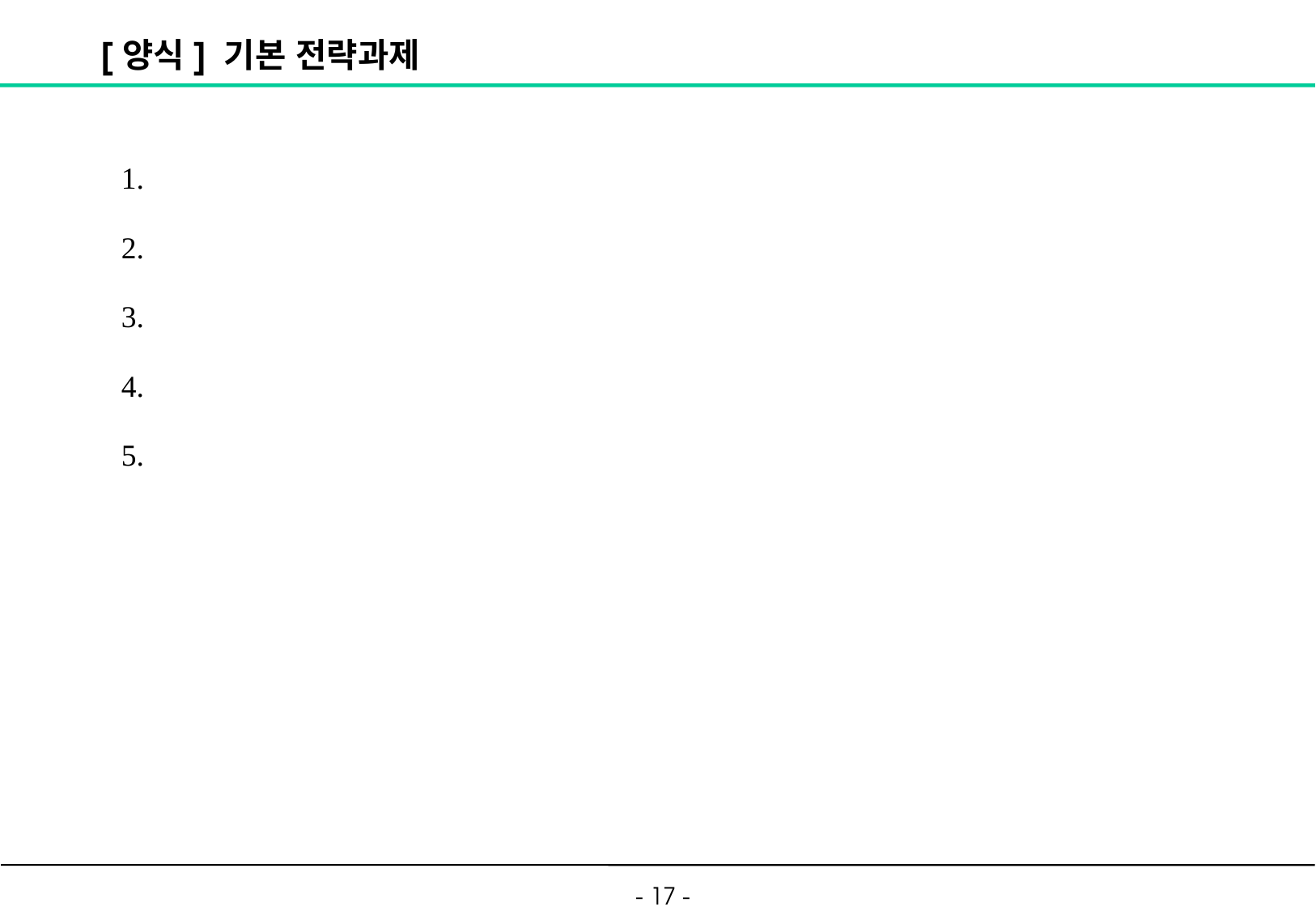

# [양식] 기본 전략과제
1.
2.
3.
4.
5.
- 17 -